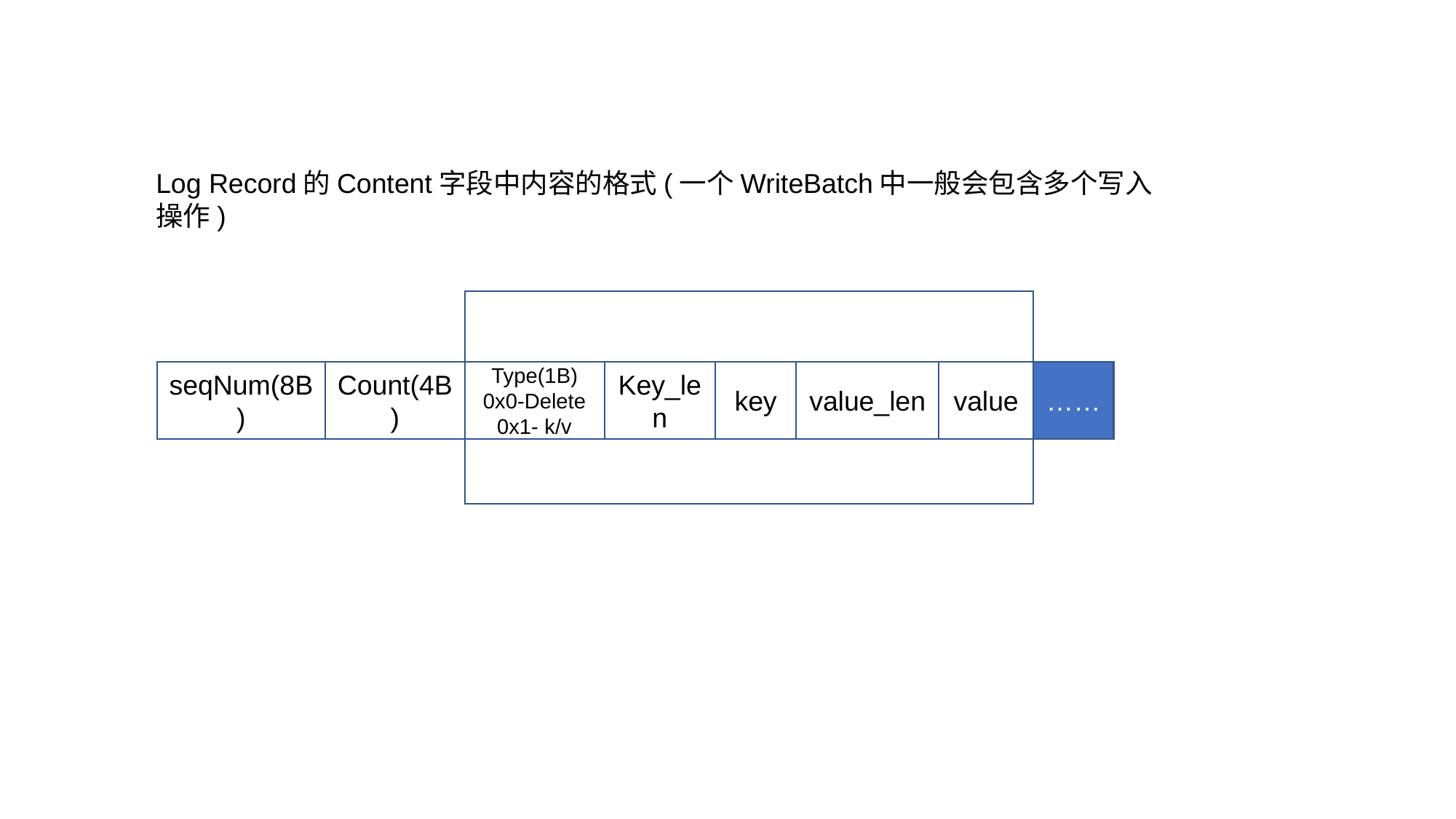

Log Record的Content字段中内容的格式(一个WriteBatch中一般会包含多个写入操作)

seqNum(8B)
Count(4B)
Type(1B)
0x0-Delete
0x1- k/v
Key_len
key
value_len
value
……